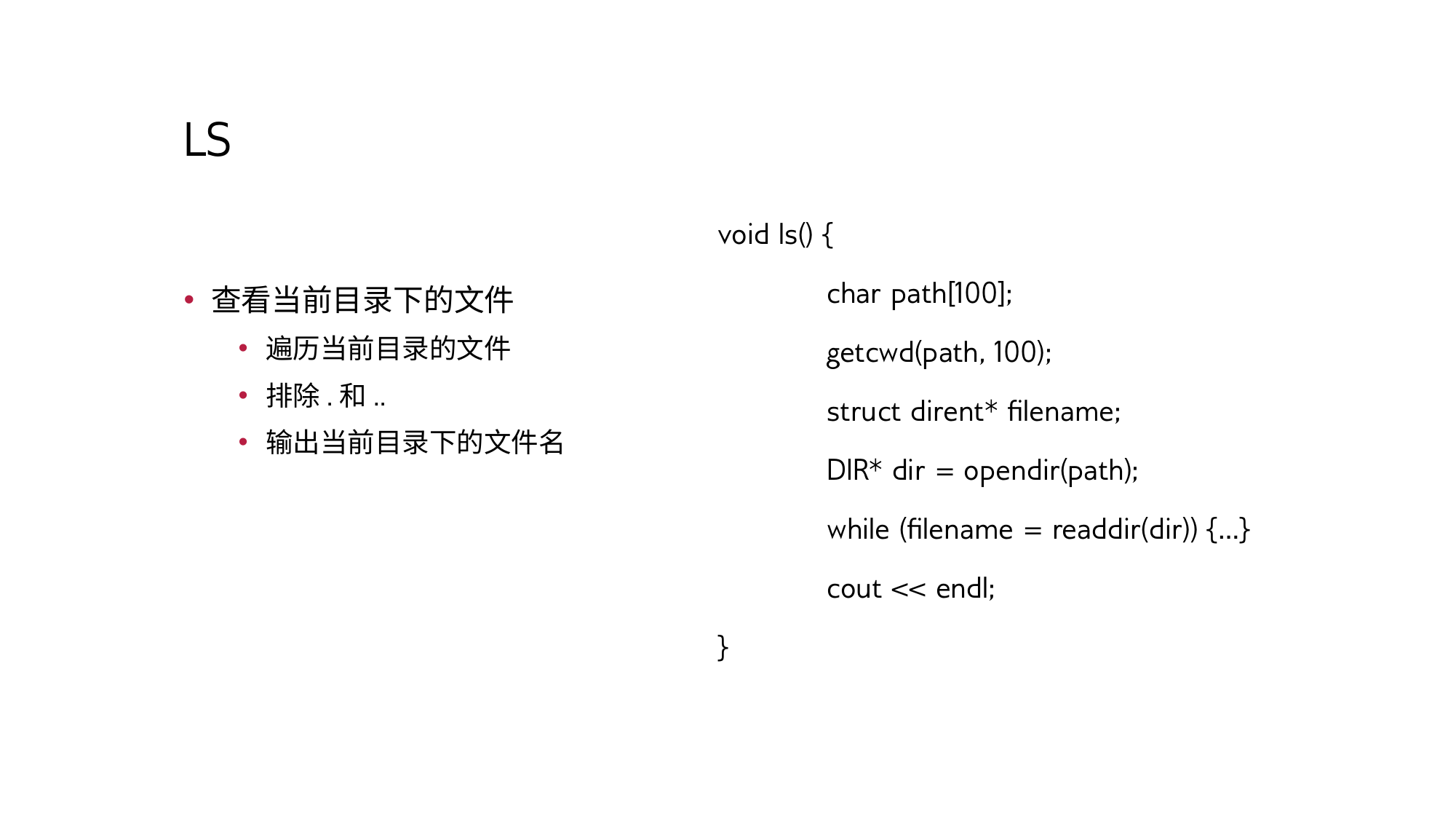

# ls
void ls() {
	char path[100];
	getcwd(path, 100);
	struct dirent* filename;
	DIR* dir = opendir(path);
	while (filename = readdir(dir)) {…}
	cout << endl;
}
查看当前目录下的文件
遍历当前目录的文件
排除.和..
输出当前目录下的文件名